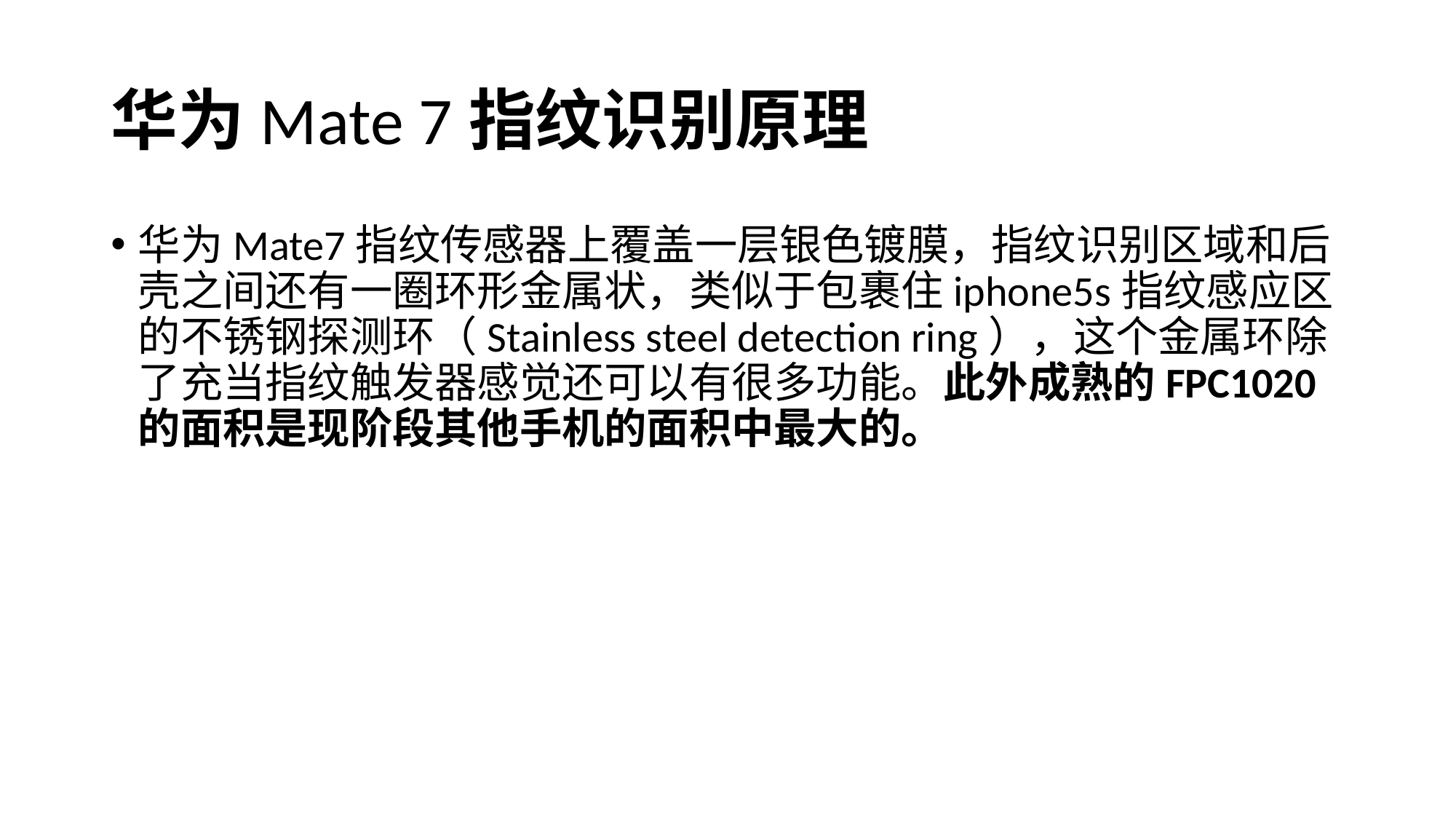

# 华为Mate 7指纹识别原理
华为Mate7指纹传感器上覆盖一层银色镀膜，指纹识别区域和后壳之间还有一圈环形金属状，类似于包裹住iphone5s指纹感应区的不锈钢探测环（Stainless steel detection ring），这个金属环除了充当指纹触发器感觉还可以有很多功能。此外成熟的FPC1020的面积是现阶段其他手机的面积中最大的。